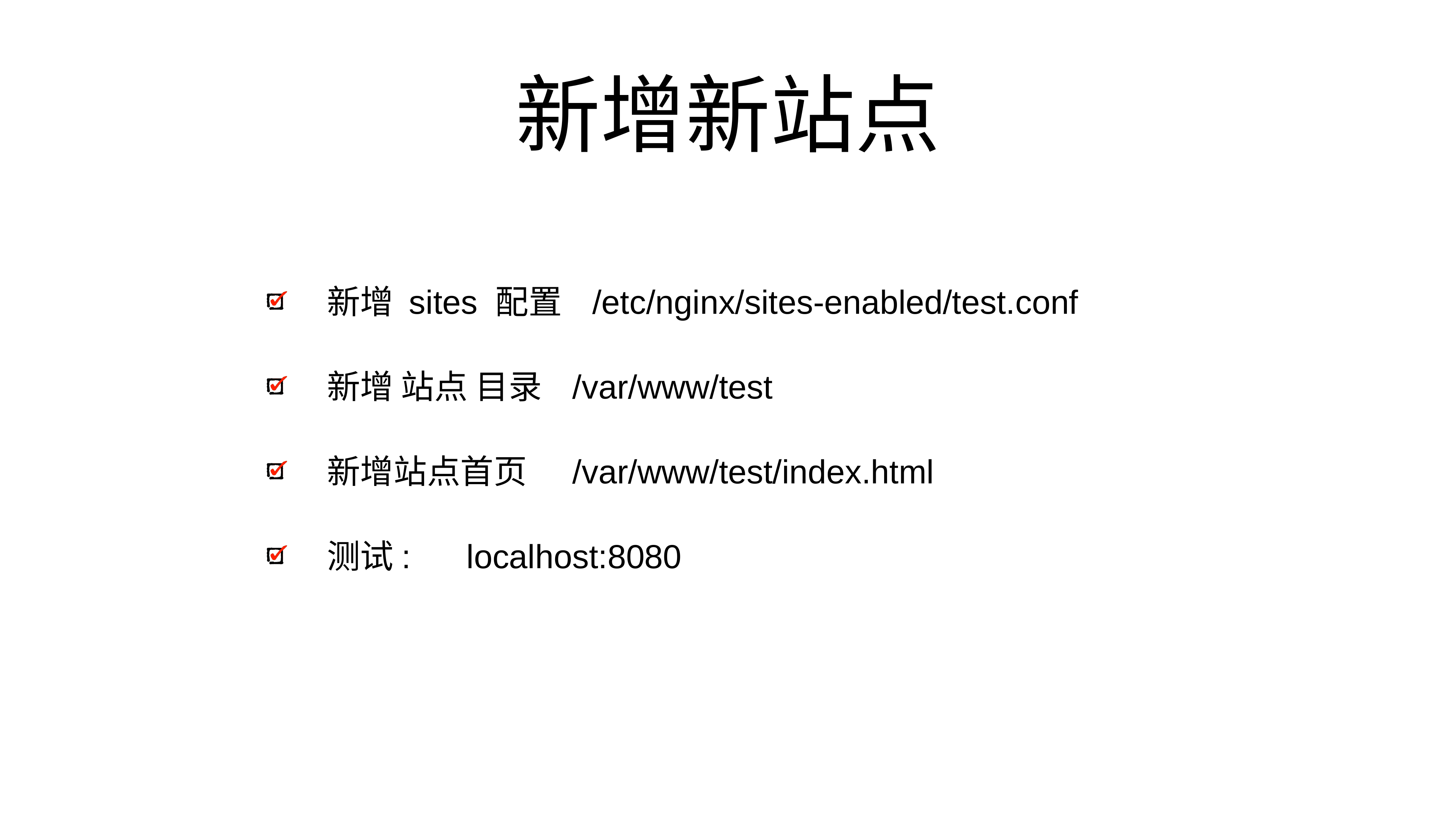

# 新增新站点
新增 sites 配置   /etc/nginx/sites-enabled/test.conf
新增 站点 目录   /var/www/test
新增站点首页     /var/www/test/index.html
测试:      localhost:8080